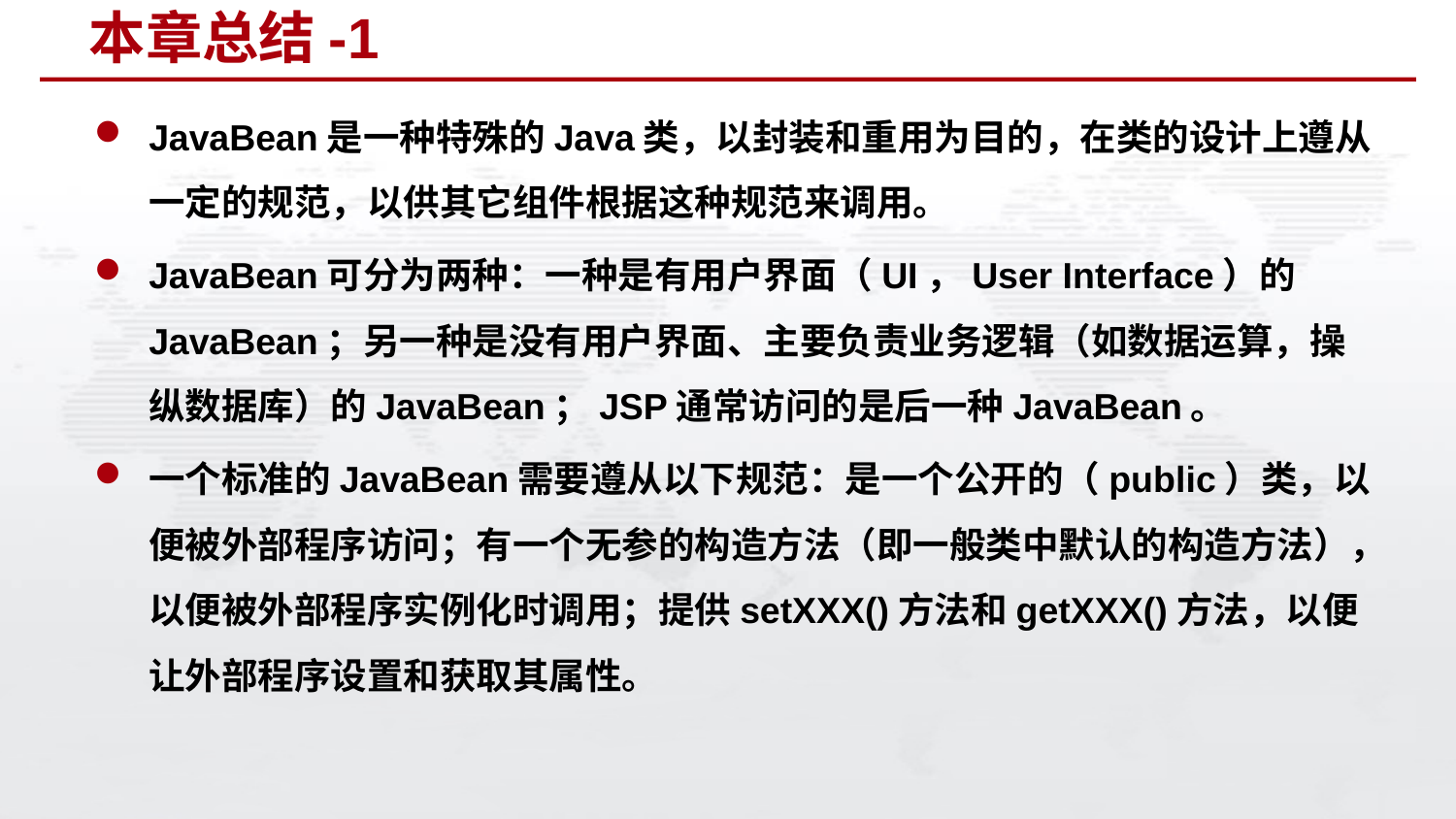

# 本章总结-1
JavaBean是一种特殊的Java类，以封装和重用为目的，在类的设计上遵从一定的规范，以供其它组件根据这种规范来调用。
JavaBean可分为两种：一种是有用户界面（UI，User Interface）的JavaBean；另一种是没有用户界面、主要负责业务逻辑（如数据运算，操纵数据库）的JavaBean；JSP通常访问的是后一种JavaBean。
一个标准的JavaBean需要遵从以下规范：是一个公开的（public）类，以便被外部程序访问；有一个无参的构造方法（即一般类中默认的构造方法），以便被外部程序实例化时调用；提供setXXX()方法和getXXX()方法，以便让外部程序设置和获取其属性。